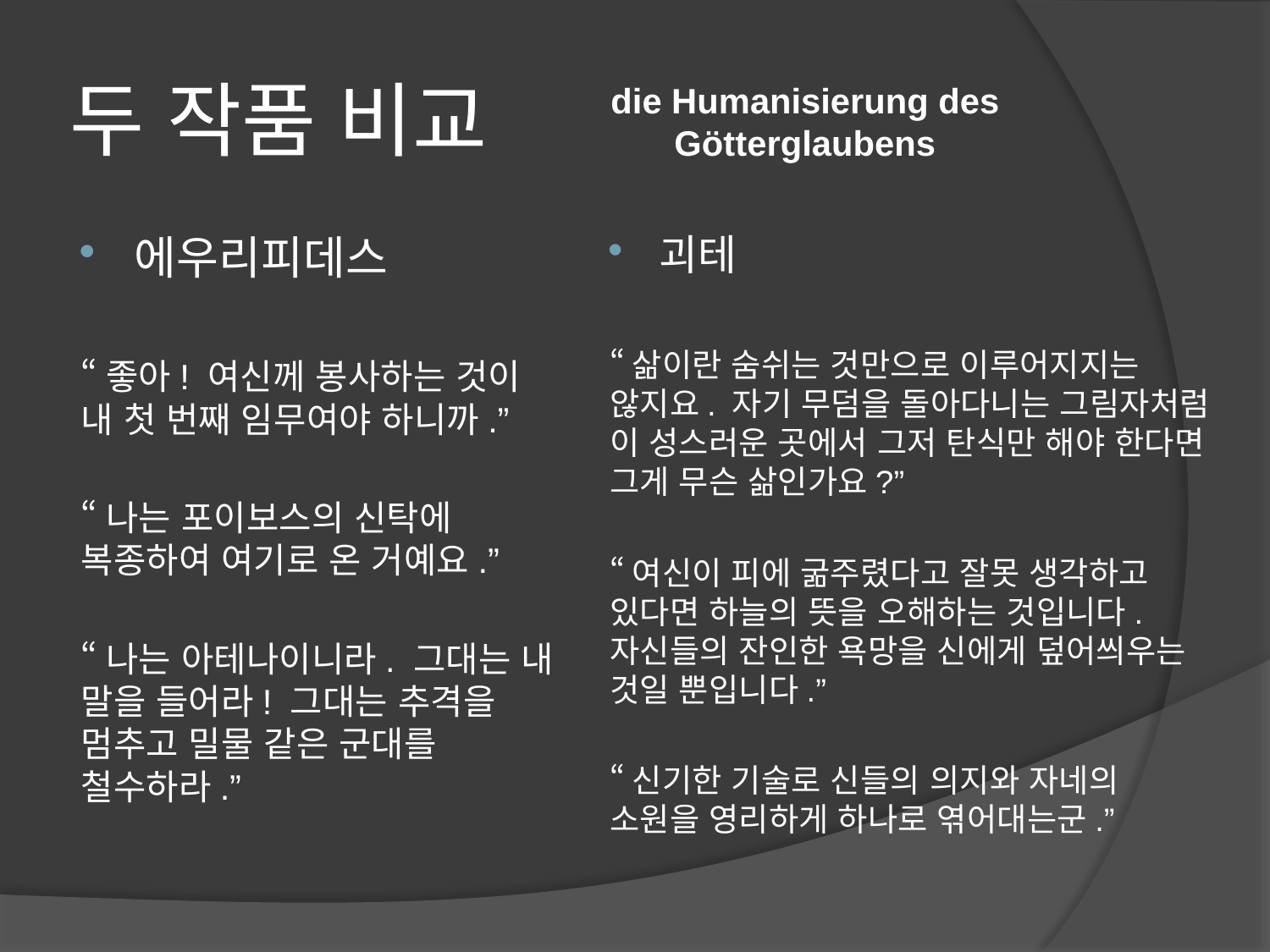

# 두 작품 비교
die Humanisierung des Götterglaubens
에우리피데스

“좋아! 여신께 봉사하는 것이 내 첫 번째 임무여야 하니까.”

“나는 포이보스의 신탁에 복종하여 여기로 온 거예요.”

“나는 아테나이니라. 그대는 내 말을 들어라! 그대는 추격을 멈추고 밀물 같은 군대를 철수하라.”
괴테

“삶이란 숨쉬는 것만으로 이루어지지는 않지요. 자기 무덤을 돌아다니는 그림자처럼 이 성스러운 곳에서 그저 탄식만 해야 한다면 그게 무슨 삶인가요?”

“여신이 피에 굶주렸다고 잘못 생각하고 있다면 하늘의 뜻을 오해하는 것입니다. 자신들의 잔인한 욕망을 신에게 덮어씌우는 것일 뿐입니다.”

“신기한 기술로 신들의 의지와 자네의 소원을 영리하게 하나로 엮어대는군.”